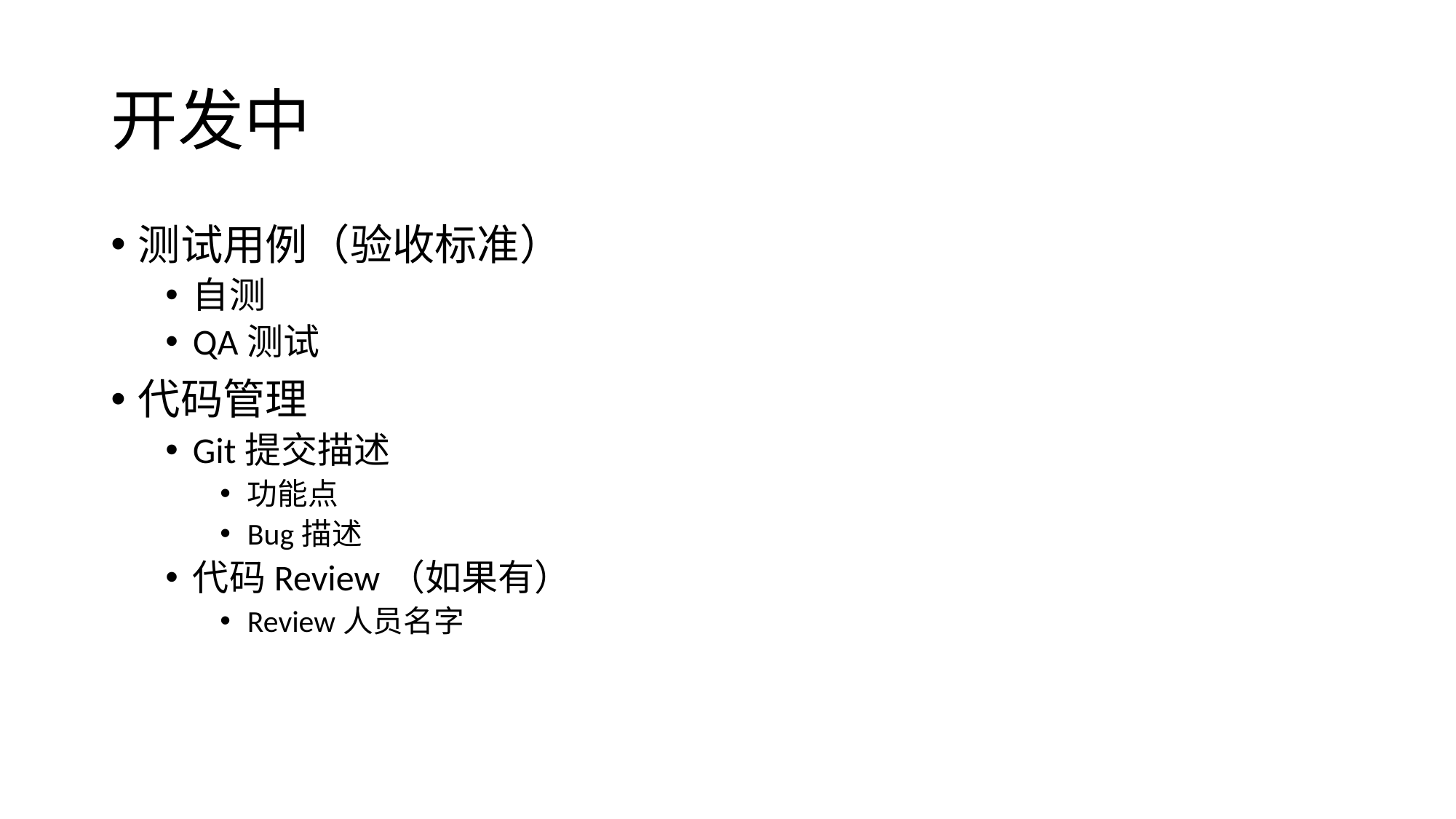

# 开发中
测试用例（验收标准）
自测
QA测试
代码管理
Git提交描述
功能点
Bug描述
代码Review（如果有）
Review人员名字